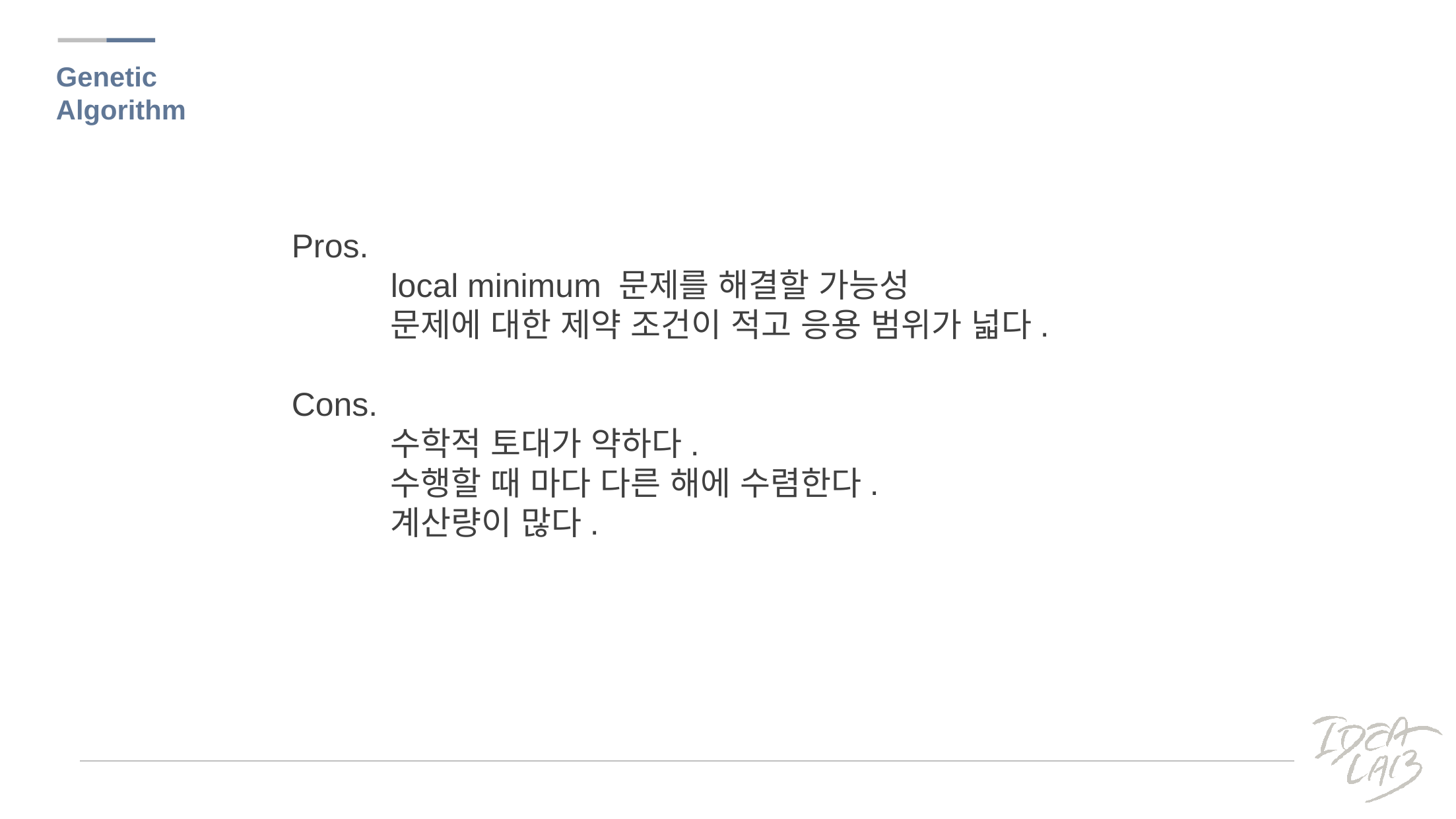

Genetic Algorithm
Pros.
	local minimum 문제를 해결할 가능성
	문제에 대한 제약 조건이 적고 응용 범위가 넓다.

Cons.
	수학적 토대가 약하다.
	수행할 때 마다 다른 해에 수렴한다.
	계산량이 많다.